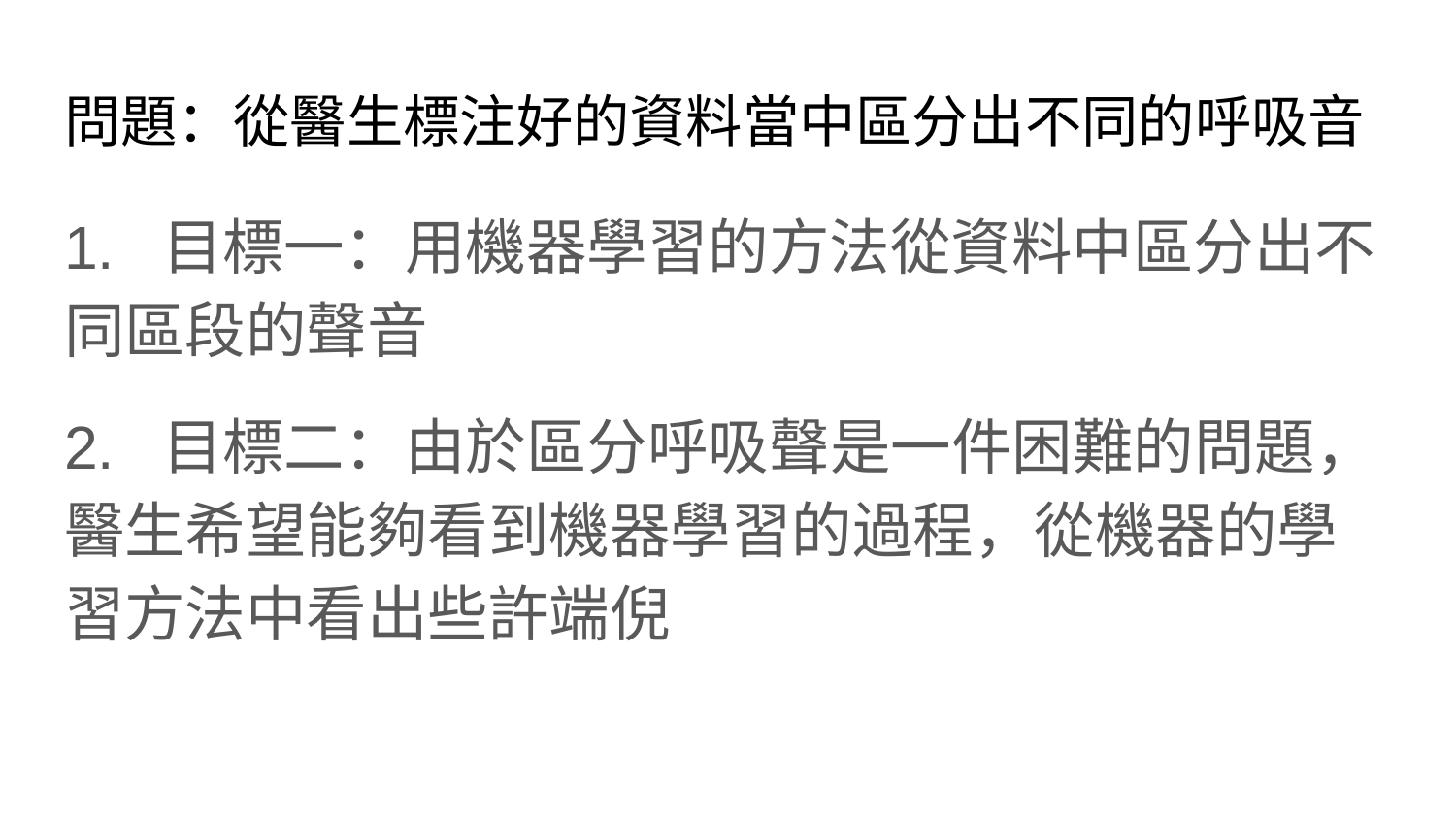

# 問題：從醫生標注好的資料當中區分出不同的呼吸音
1.  目標一：用機器學習的方法從資料中區分出不同區段的聲音
2.  目標二：由於區分呼吸聲是一件困難的問題，醫生希望能夠看到機器學習的過程，從機器的學習方法中看出些許端倪